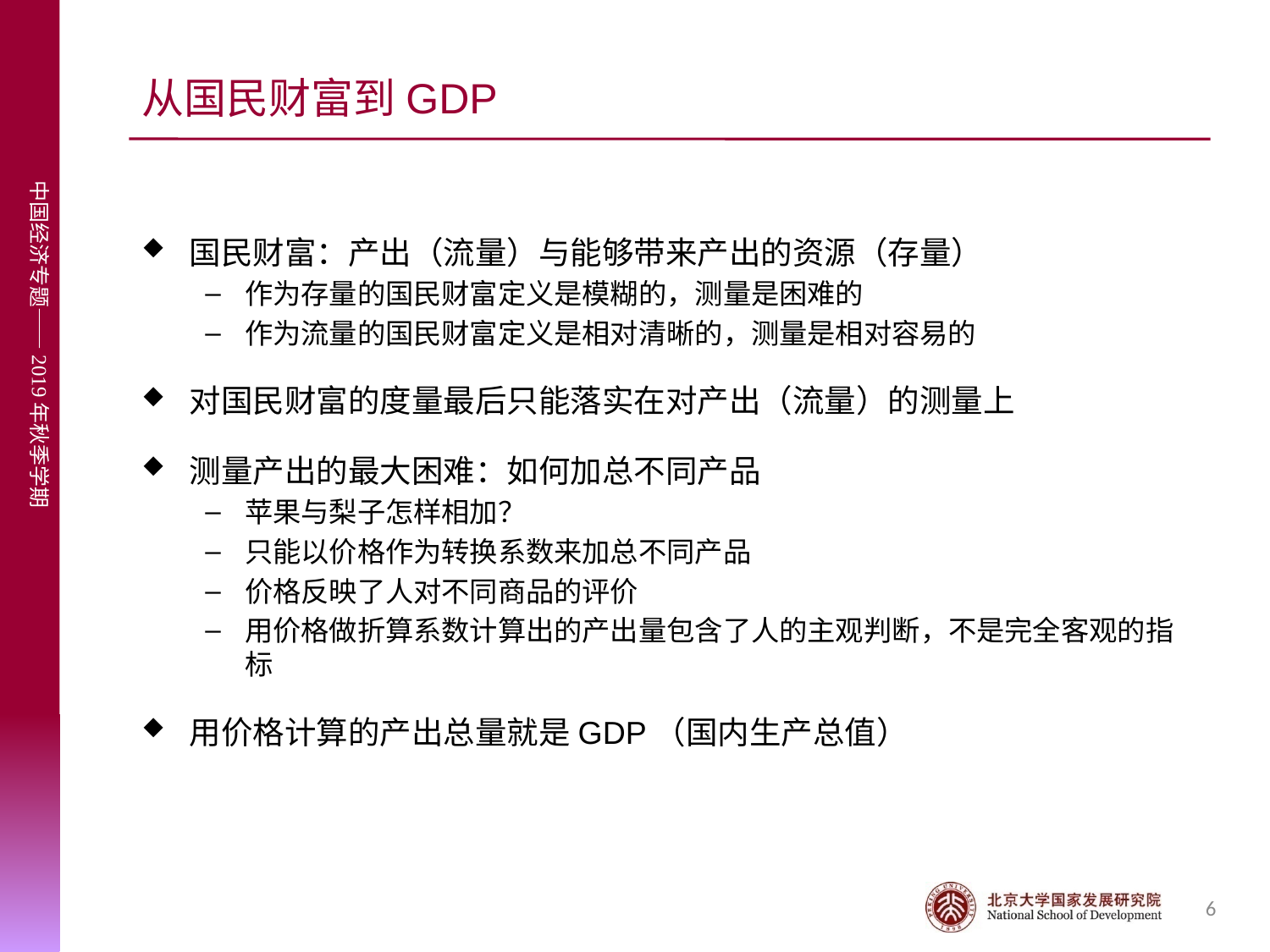

# 从国民财富到GDP
国民财富：产出（流量）与能够带来产出的资源（存量）
作为存量的国民财富定义是模糊的，测量是困难的
作为流量的国民财富定义是相对清晰的，测量是相对容易的
对国民财富的度量最后只能落实在对产出（流量）的测量上
测量产出的最大困难：如何加总不同产品
苹果与梨子怎样相加？
只能以价格作为转换系数来加总不同产品
价格反映了人对不同商品的评价
用价格做折算系数计算出的产出量包含了人的主观判断，不是完全客观的指标
用价格计算的产出总量就是GDP（国内生产总值）

6